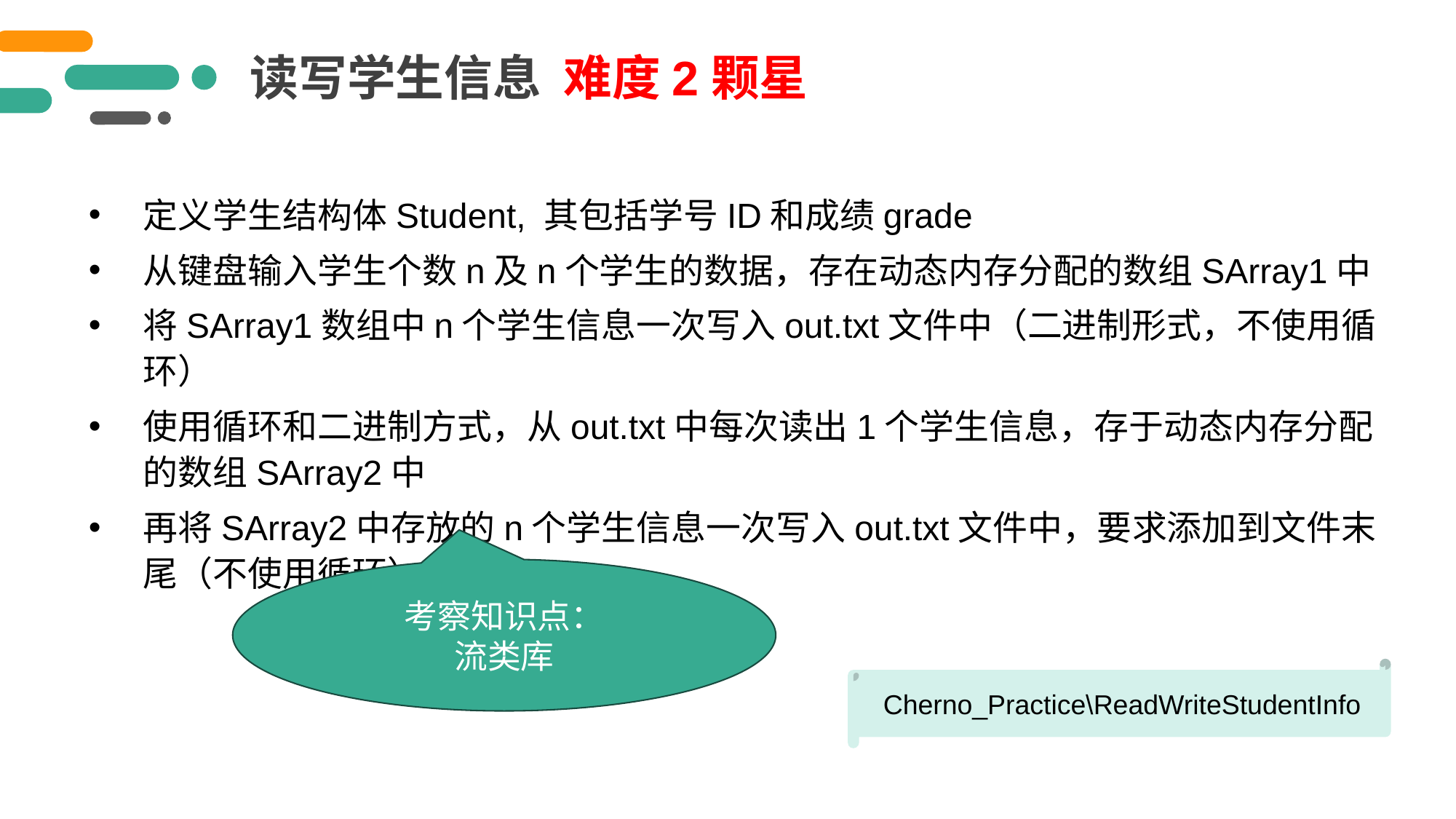

读写学生信息  难度2颗星
定义学生结构体Student, 其包括学号ID和成绩grade
从键盘输入学生个数n及n个学生的数据，存在动态内存分配的数组SArray1中
将SArray1数组中n个学生信息一次写入out.txt文件中（二进制形式，不使用循环）
使用循环和二进制方式，从out.txt中每次读出1个学生信息，存于动态内存分配的数组SArray2中
再将SArray2中存放的n个学生信息一次写入out.txt文件中，要求添加到文件末尾（不使用循环）

考察知识点：
流类库
Cherno_Practice\ReadWriteStudentInfo